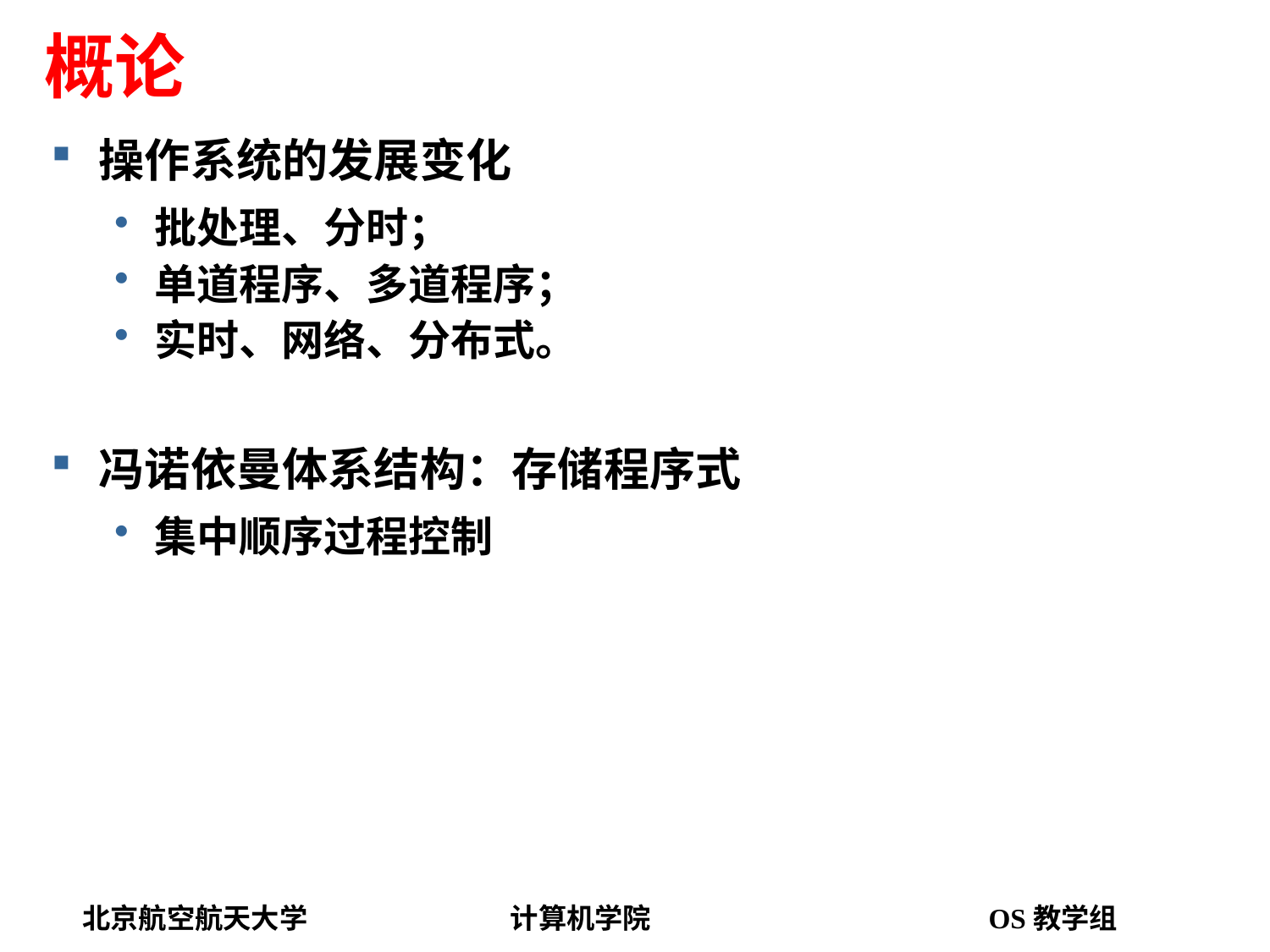

# 概论
操作系统的发展变化
批处理、分时；
单道程序、多道程序；
实时、网络、分布式。

冯诺依曼体系结构：存储程序式
集中顺序过程控制